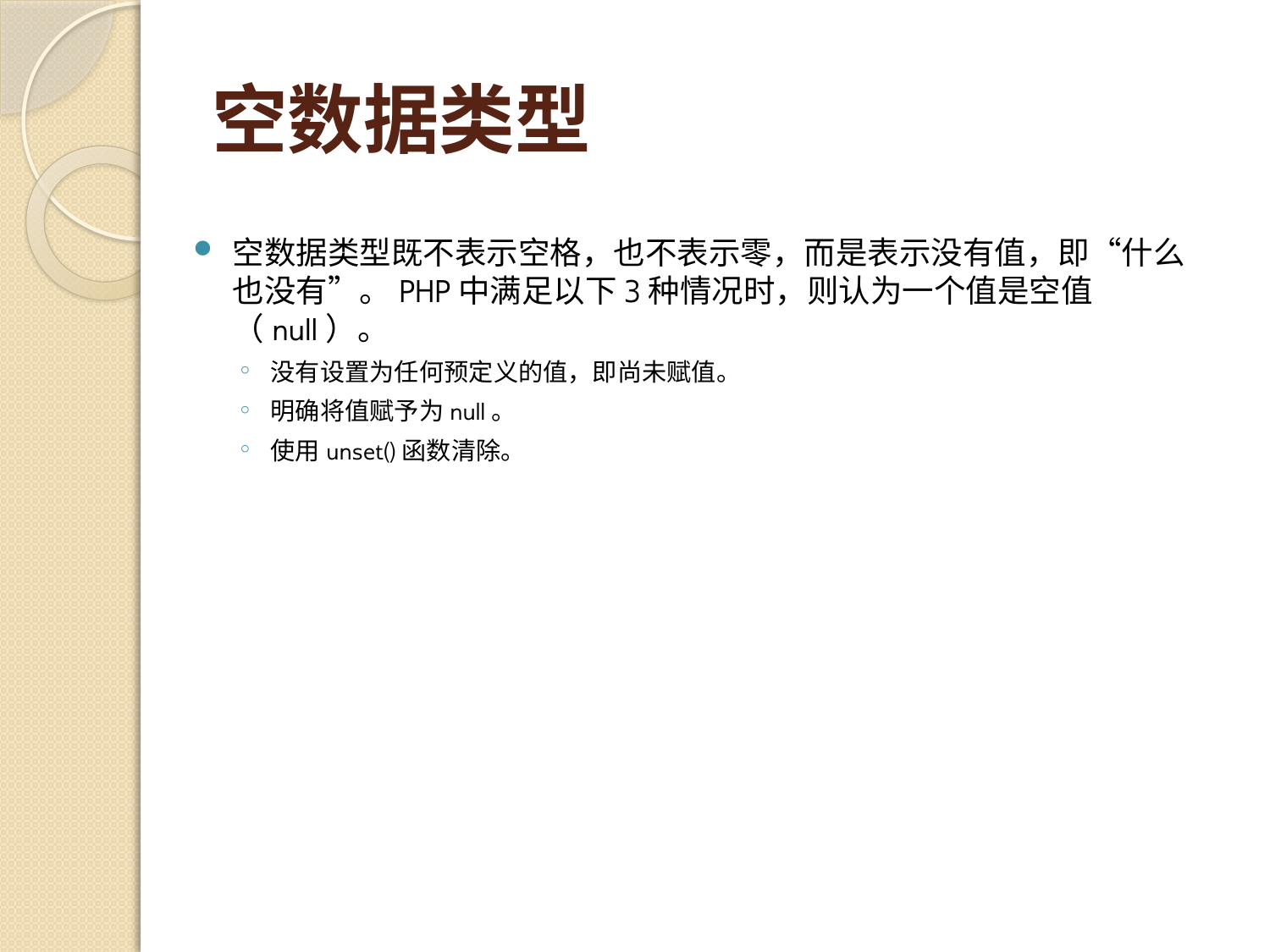

# 空数据类型
空数据类型既不表示空格，也不表示零，而是表示没有值，即“什么也没有”。PHP中满足以下3种情况时，则认为一个值是空值（null）。
没有设置为任何预定义的值，即尚未赋值。
明确将值赋予为null。
使用unset()函数清除。